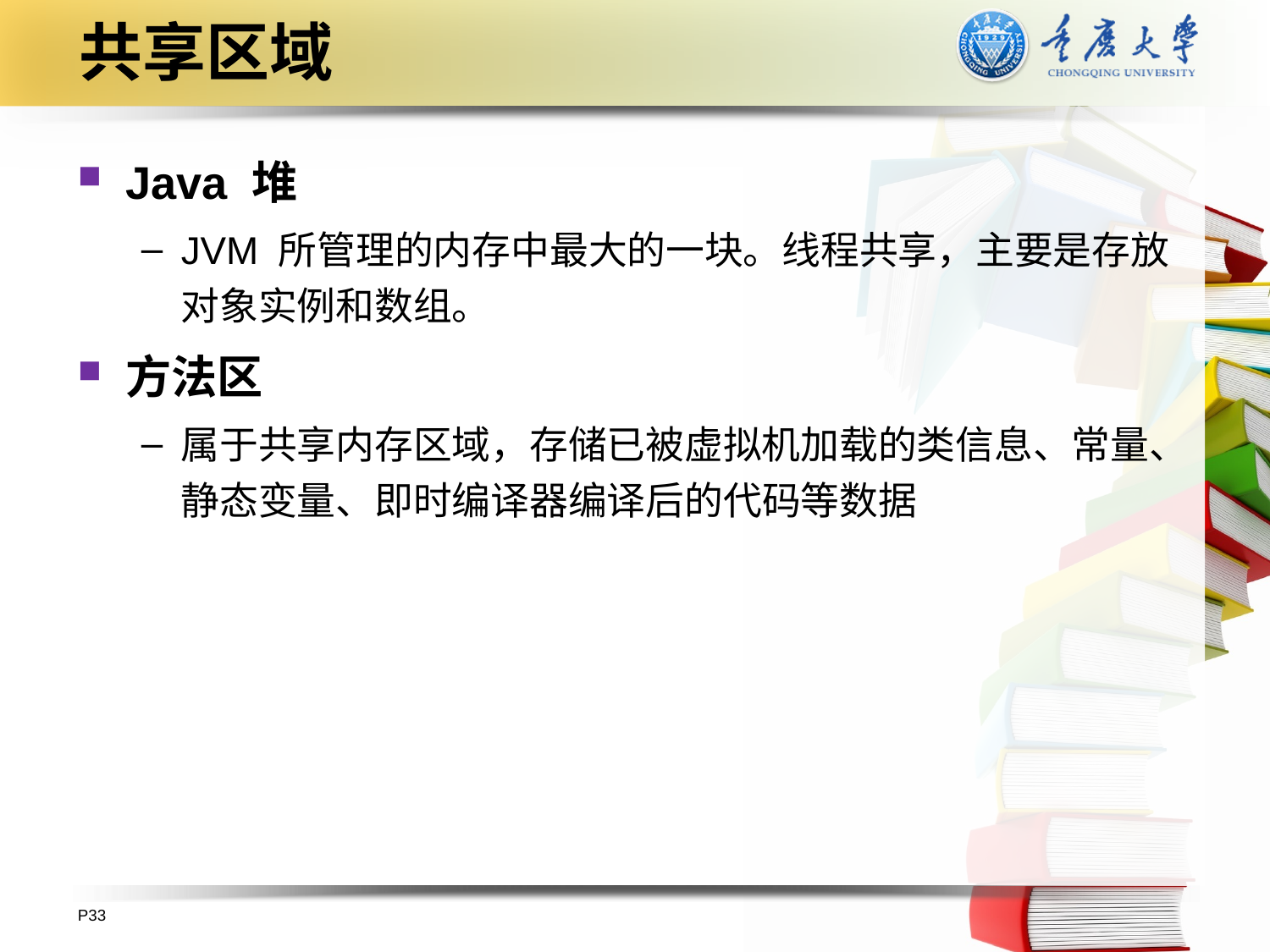

# 共享区域
Java 堆
JVM 所管理的内存中最大的一块。线程共享，主要是存放对象实例和数组。
方法区
属于共享内存区域，存储已被虚拟机加载的类信息、常量、静态变量、即时编译器编译后的代码等数据
P33